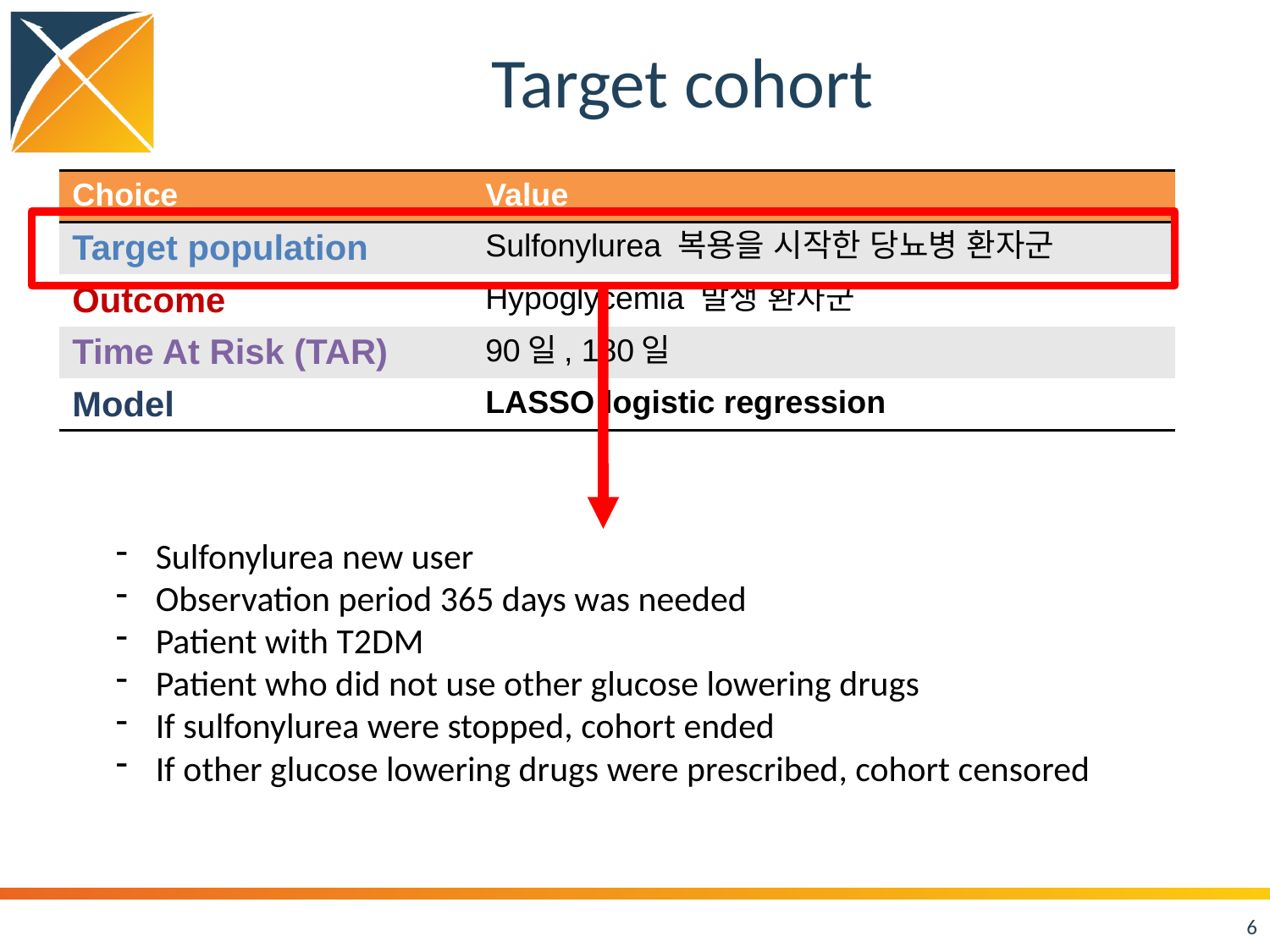

# Target cohort
| Choice | Value |
| --- | --- |
| Target population | Sulfonylurea 복용을 시작한 당뇨병 환자군 |
| Outcome | Hypoglycemia 발생 환자군 |
| Time At Risk (TAR) | 90일, 180일 |
| Model | LASSO logistic regression |

Sulfonylurea new user
Observation period 365 days was needed
Patient with T2DM
Patient who did not use other glucose lowering drugs
If sulfonylurea were stopped, cohort ended
If other glucose lowering drugs were prescribed, cohort censored

6